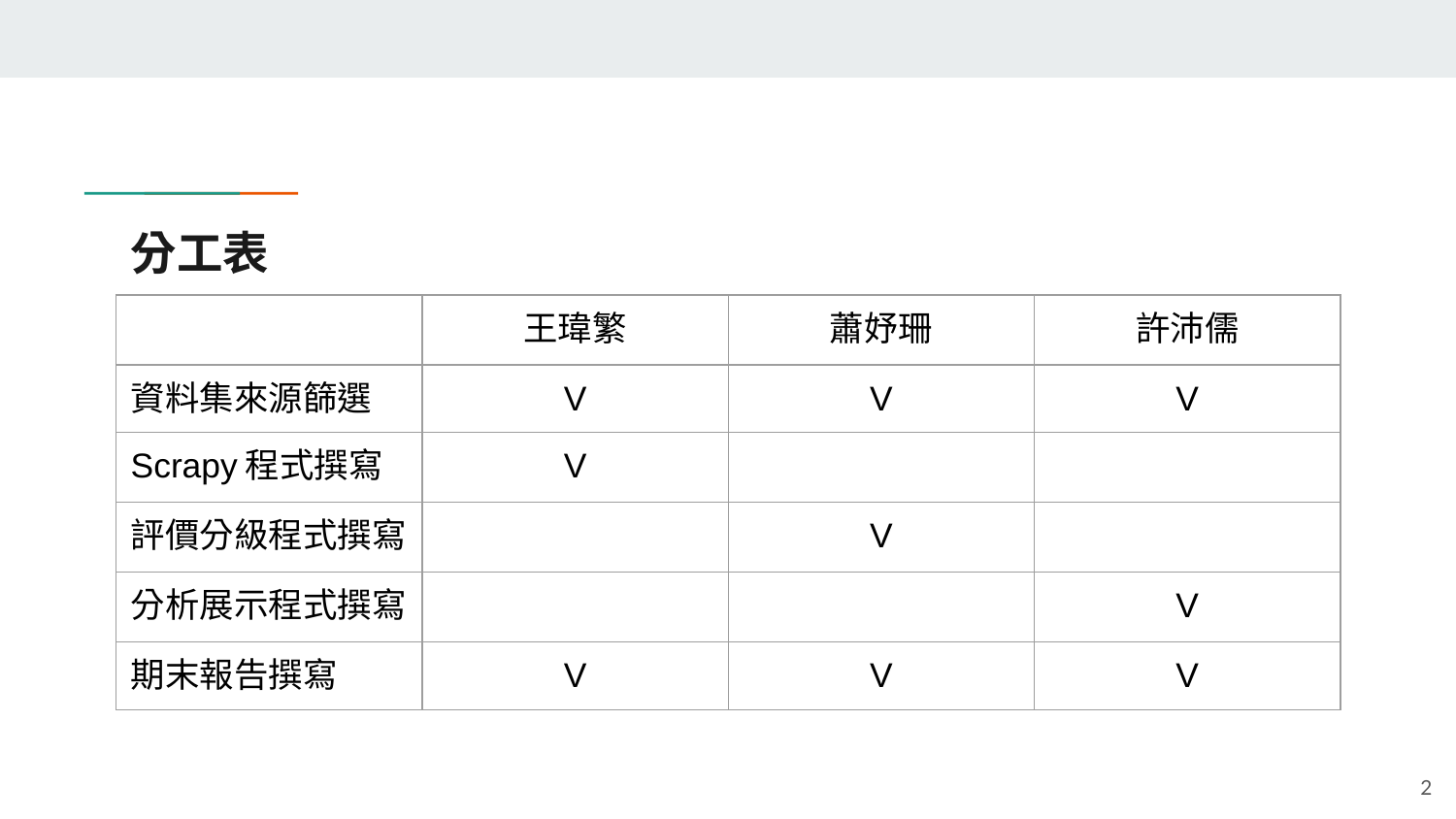

# 分工表
|  | 王瑋繁 | 蕭妤珊 | 許沛儒 |
| --- | --- | --- | --- |
| 資料集來源篩選 | V | V | V |
| Scrapy程式撰寫 | V |  |  |
| 評價分級程式撰寫 |  | V |  |
| 分析展示程式撰寫 |  |  | V |
| 期末報告撰寫 | V | V | V |
2